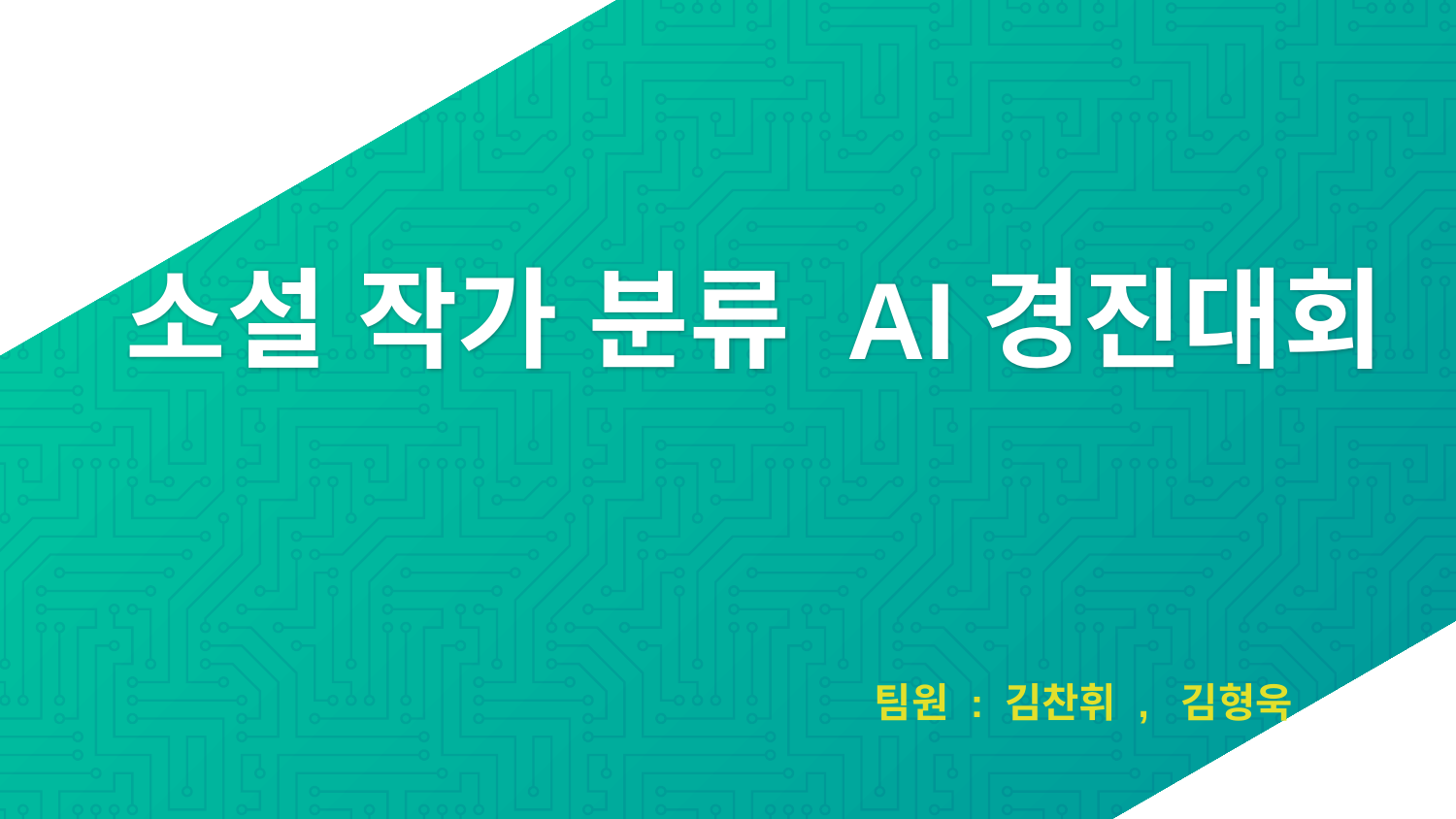

# 소설 작가 분류 AI경진대회
팀원 : 김찬휘 ,  김형욱